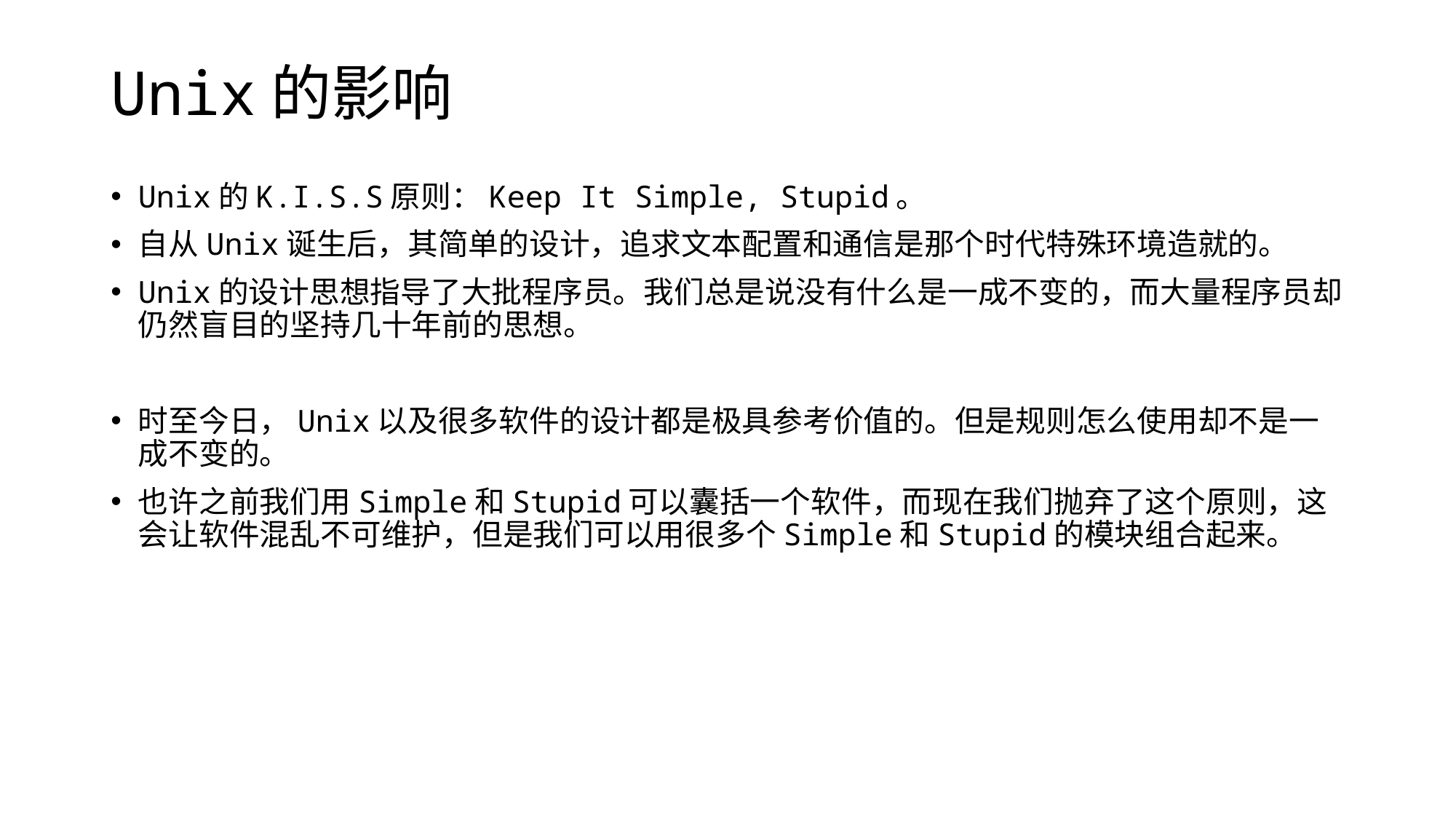

# Unix的影响
Unix的K.I.S.S原则：Keep It Simple, Stupid。
自从Unix诞生后，其简单的设计，追求文本配置和通信是那个时代特殊环境造就的。
Unix的设计思想指导了大批程序员。我们总是说没有什么是一成不变的，而大量程序员却仍然盲目的坚持几十年前的思想。

时至今日，Unix以及很多软件的设计都是极具参考价值的。但是规则怎么使用却不是一成不变的。
也许之前我们用Simple和Stupid可以囊括一个软件，而现在我们抛弃了这个原则，这会让软件混乱不可维护，但是我们可以用很多个Simple和Stupid的模块组合起来。